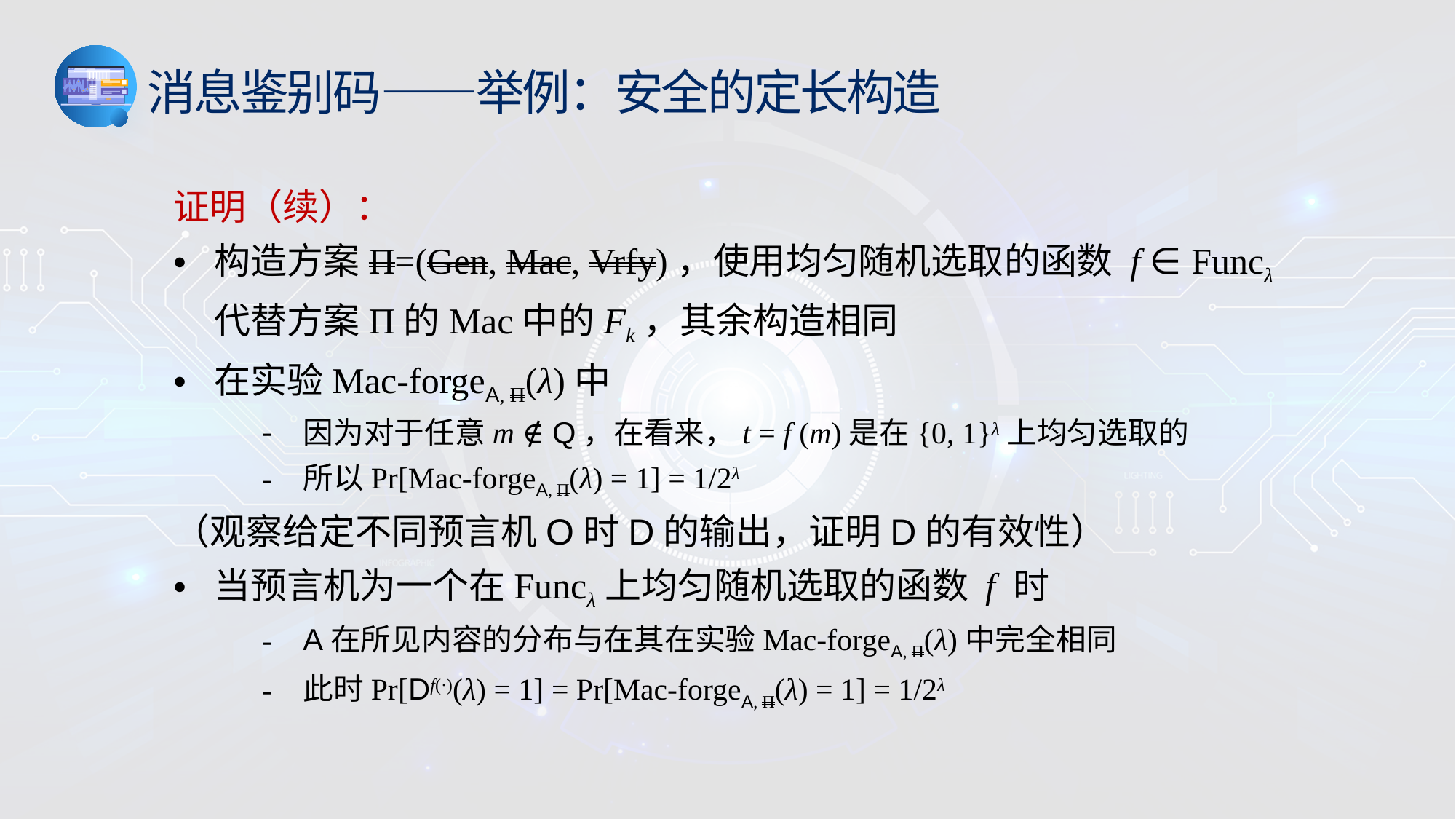

消息鉴别码——举例：安全的定长构造

证明（续）：
构造方案Π=(Gen, Mac, Vrfy)，使用均匀随机选取的函数 f ∈ Funcλ代替方案Π的Mac中的Fk，其余构造相同
在实验Mac-forgeA, Π(λ)中
因为对于任意m ∉ Q，在看来，t = f (m)是在{0, 1}λ上均匀选取的
所以Pr[Mac-forgeA, Π(λ) = 1] = 1/2λ
（观察给定不同预言机O时D的输出，证明D的有效性）
当预言机为一个在Funcλ上均匀随机选取的函数 f 时
A在所见内容的分布与在其在实验Mac-forgeA, Π(λ)中完全相同
此时Pr[Df(·)(λ) = 1] = Pr[Mac-forgeA, Π(λ) = 1] = 1/2λ